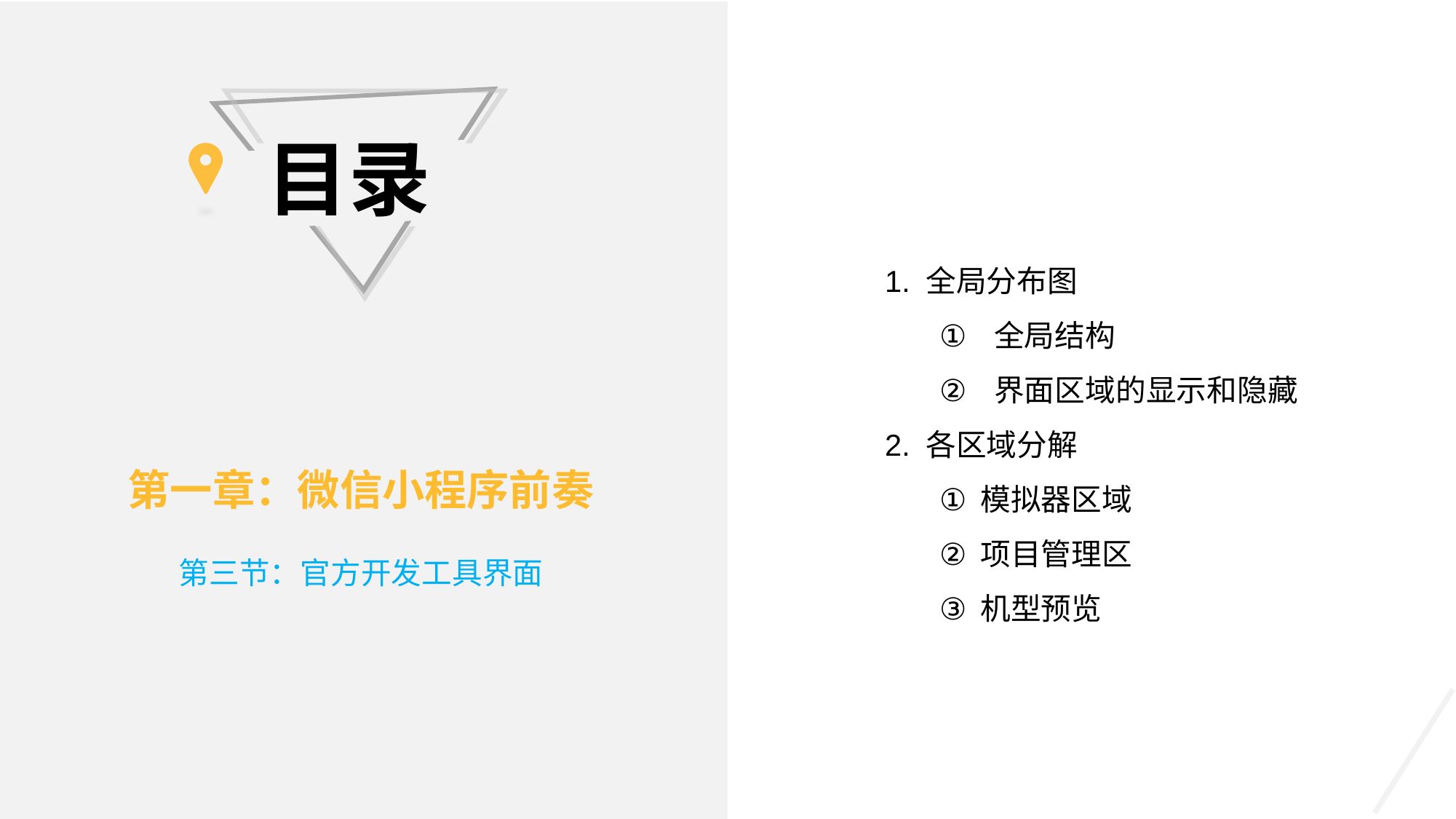

目录

全局分布图
全局结构
界面区域的显示和隐藏
各区域分解
模拟器区域
项目管理区
机型预览
第一章：微信小程序前奏
第三节：官方开发工具界面